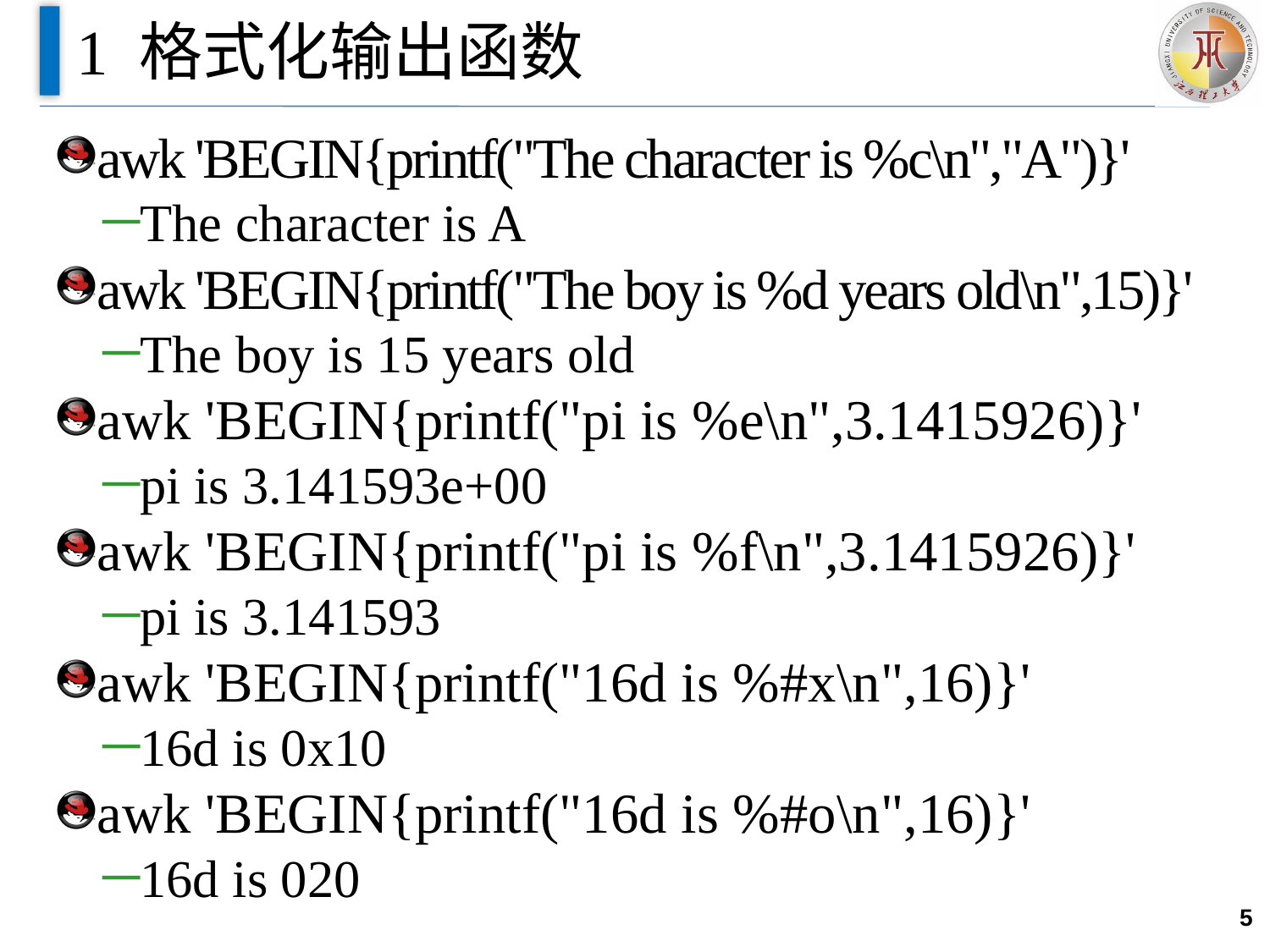

# 1 格式化输出函数
awk 'BEGIN{printf("The character is %c\n","A")}'
The character is A
awk 'BEGIN{printf("The boy is %d years old\n",15)}'
The boy is 15 years old
awk 'BEGIN{printf("pi is %e\n",3.1415926)}'
pi is 3.141593e+00
awk 'BEGIN{printf("pi is %f\n",3.1415926)}'
pi is 3.141593
awk 'BEGIN{printf("16d is %#x\n",16)}'
16d is 0x10
awk 'BEGIN{printf("16d is %#o\n",16)}'
16d is 020

5